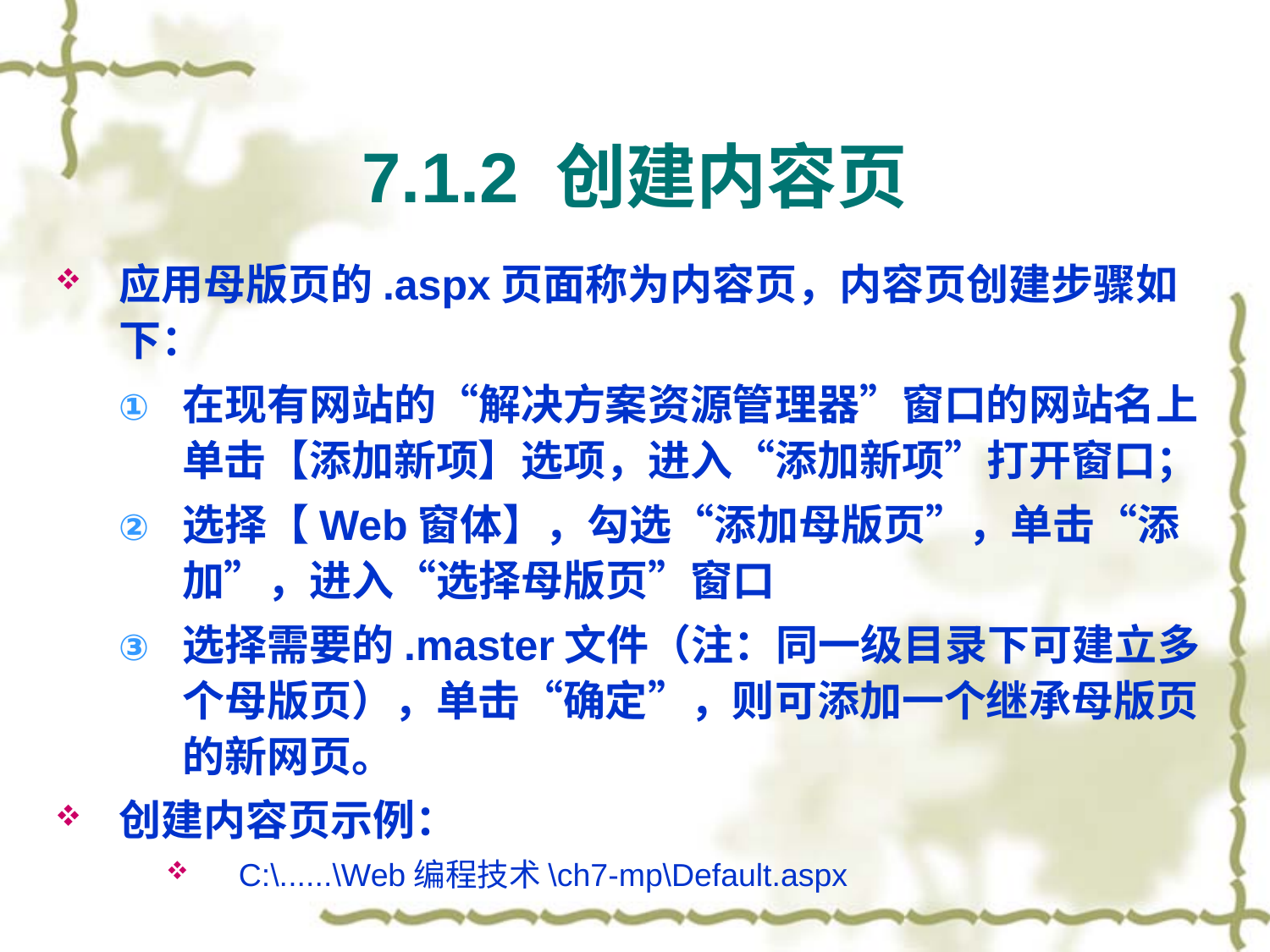

# 7.1.2 创建内容页
应用母版页的.aspx页面称为内容页，内容页创建步骤如下：
在现有网站的“解决方案资源管理器”窗口的网站名上单击【添加新项】选项，进入“添加新项”打开窗口；
选择【Web窗体】，勾选“添加母版页”，单击“添加”，进入“选择母版页”窗口
选择需要的.master文件（注：同一级目录下可建立多个母版页），单击“确定”，则可添加一个继承母版页的新网页。
创建内容页示例：
 C:\......\Web编程技术\ch7-mp\Default.aspx